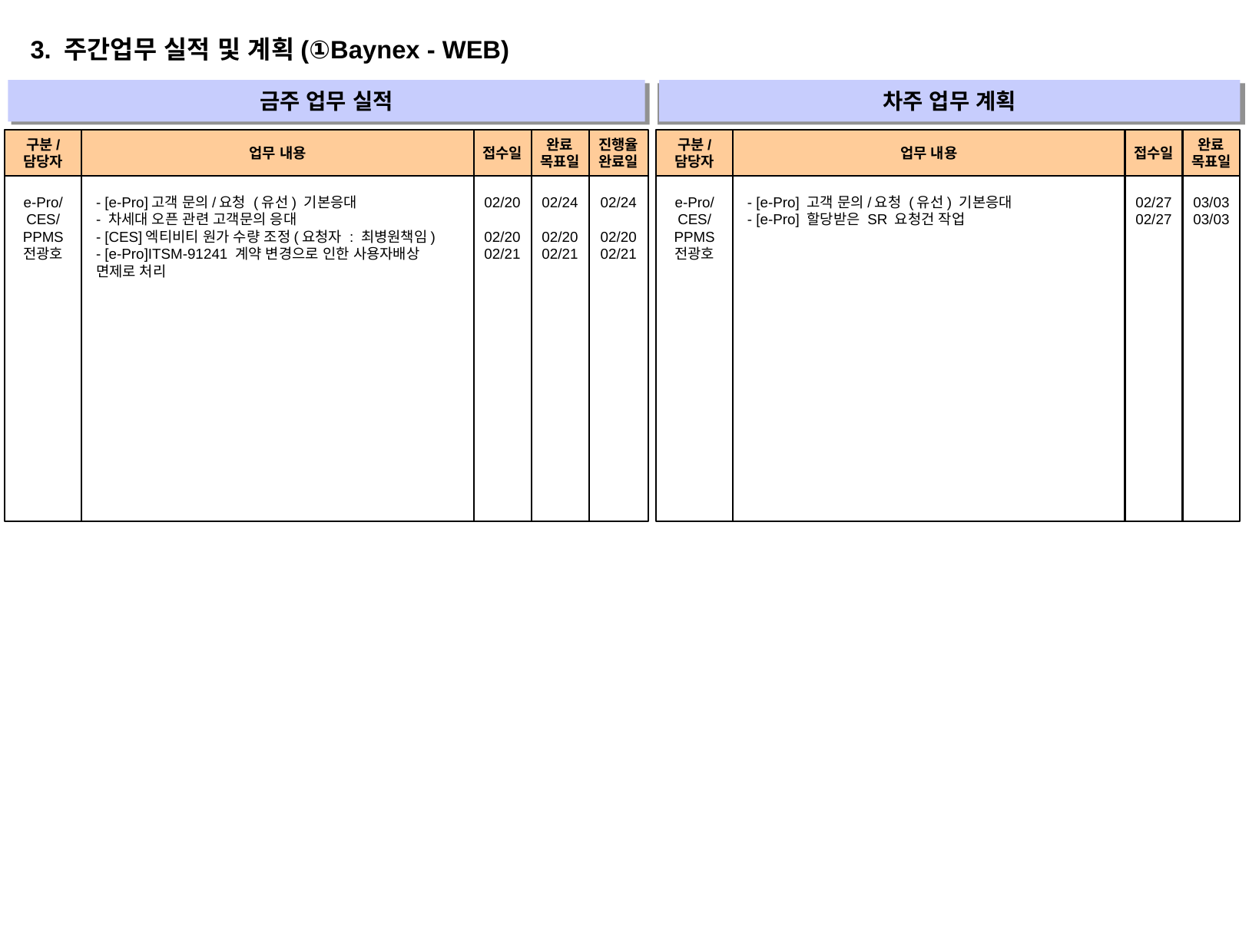

3. 주간업무 실적 및 계획(①Baynex - WEB)
금주 업무 실적
차주 업무 계획
" "
" "
구분/
담당자
업무 내용
접수일
완료
목표일
진행율
완료일
구분/
담당자
업무 내용
접수일
완료
목표일
e-Pro/
CES/
PPMS
전광호

- [e-Pro]고객 문의/요청 (유선) 기본응대
- 차세대 오픈 관련 고객문의 응대
- [CES]엑티비티 원가 수량 조정(요청자 : 최병원책임)
- [e-Pro]ITSM-91241 계약 변경으로 인한 사용자배상
면제로 처리
02/20
02/20
02/21
02/24
02/20
02/21
02/24
02/20
02/21
e-Pro/
CES/
PPMS
전광호

- [e-Pro] 고객 문의/요청 (유선) 기본응대
- [e-Pro] 할당받은 SR 요청건 작업
02/27
02/27
03/03
03/03